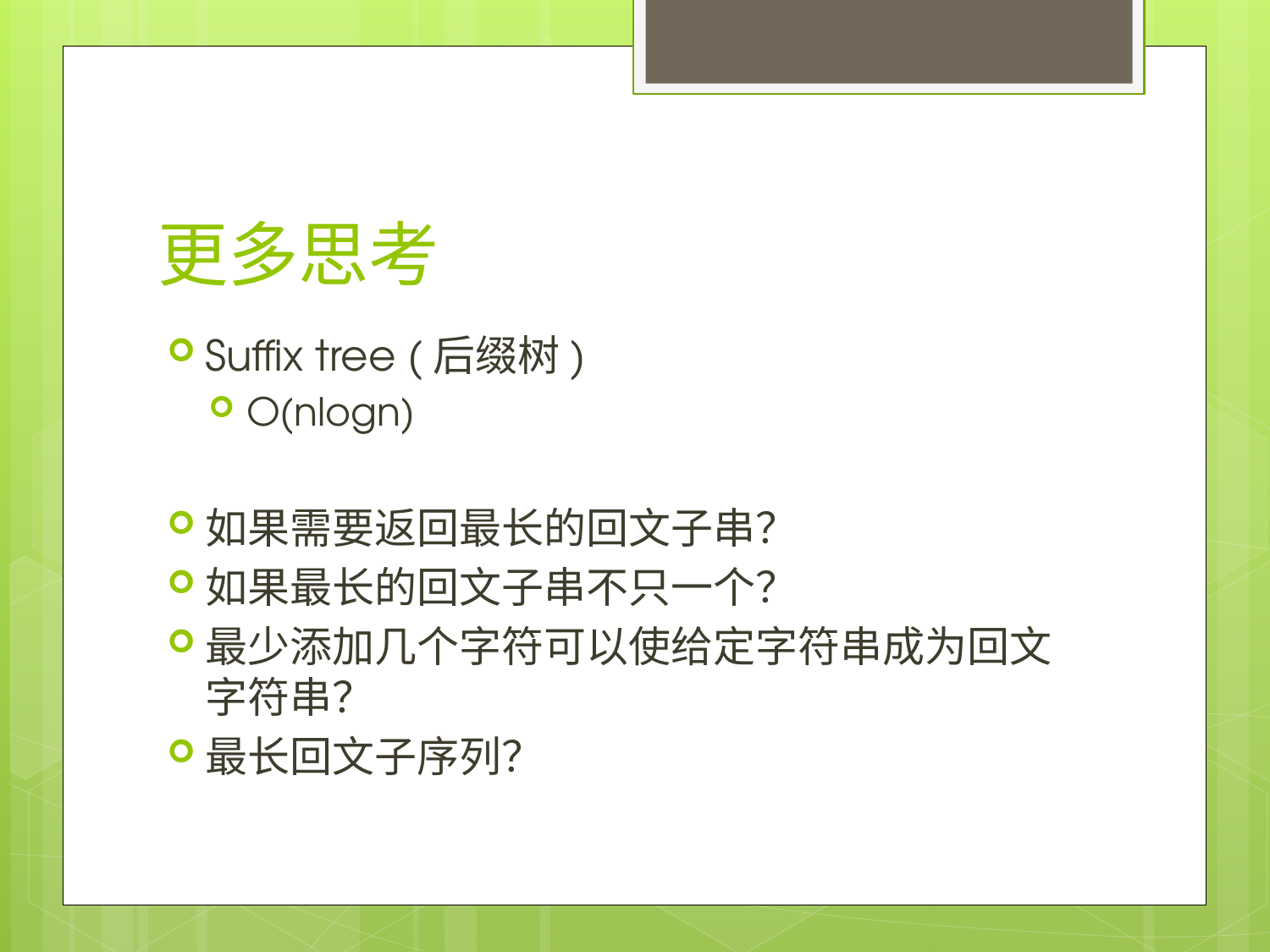

# 更多思考
Suffix tree (后缀树)
O(nlogn)

如果需要返回最长的回文子串？
如果最长的回文子串不只一个？
最少添加几个字符可以使给定字符串成为回文字符串？
最长回文子序列？